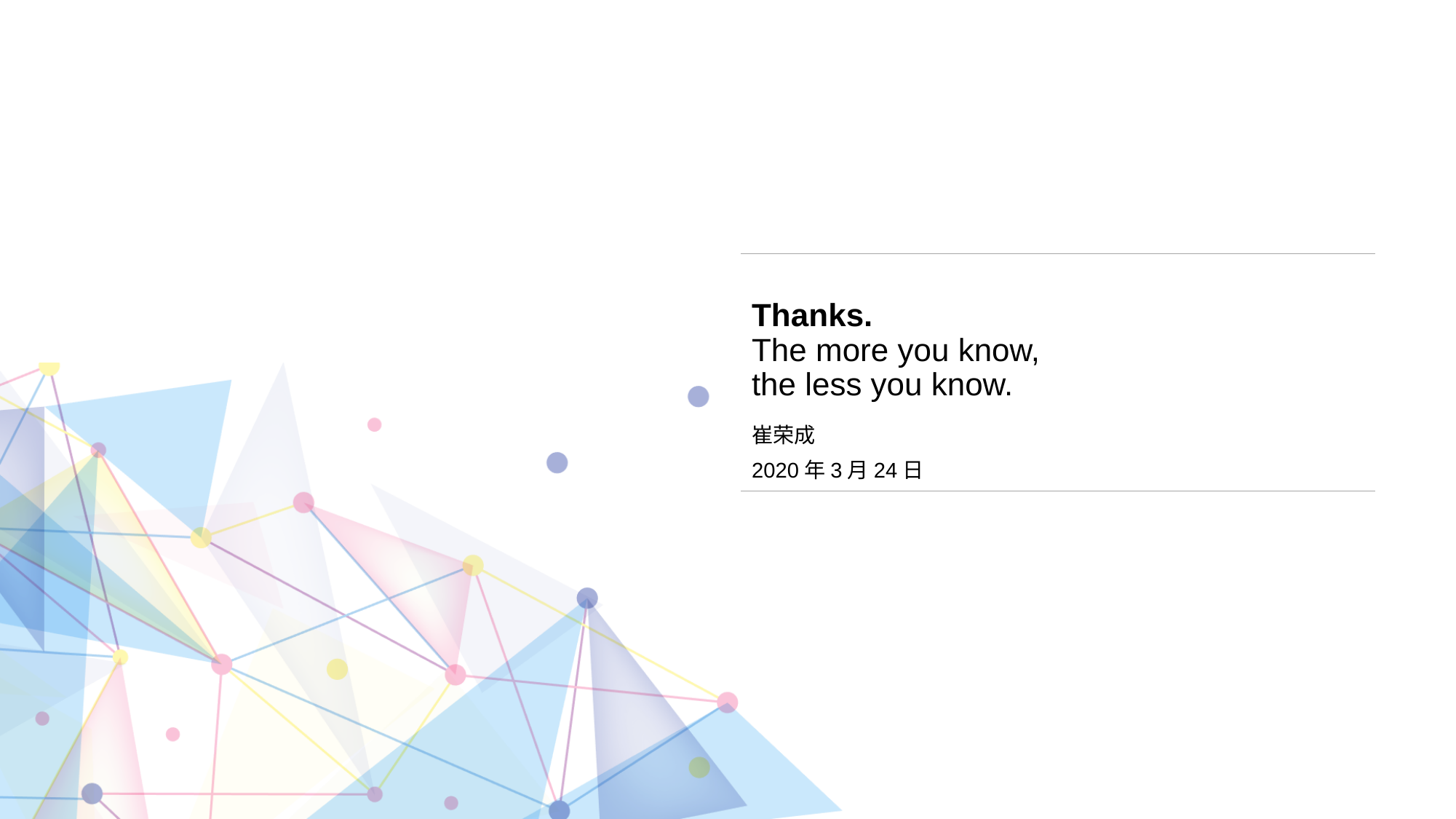

# Thanks. The more you know, the less you know.
崔荣成
2020年3月24日